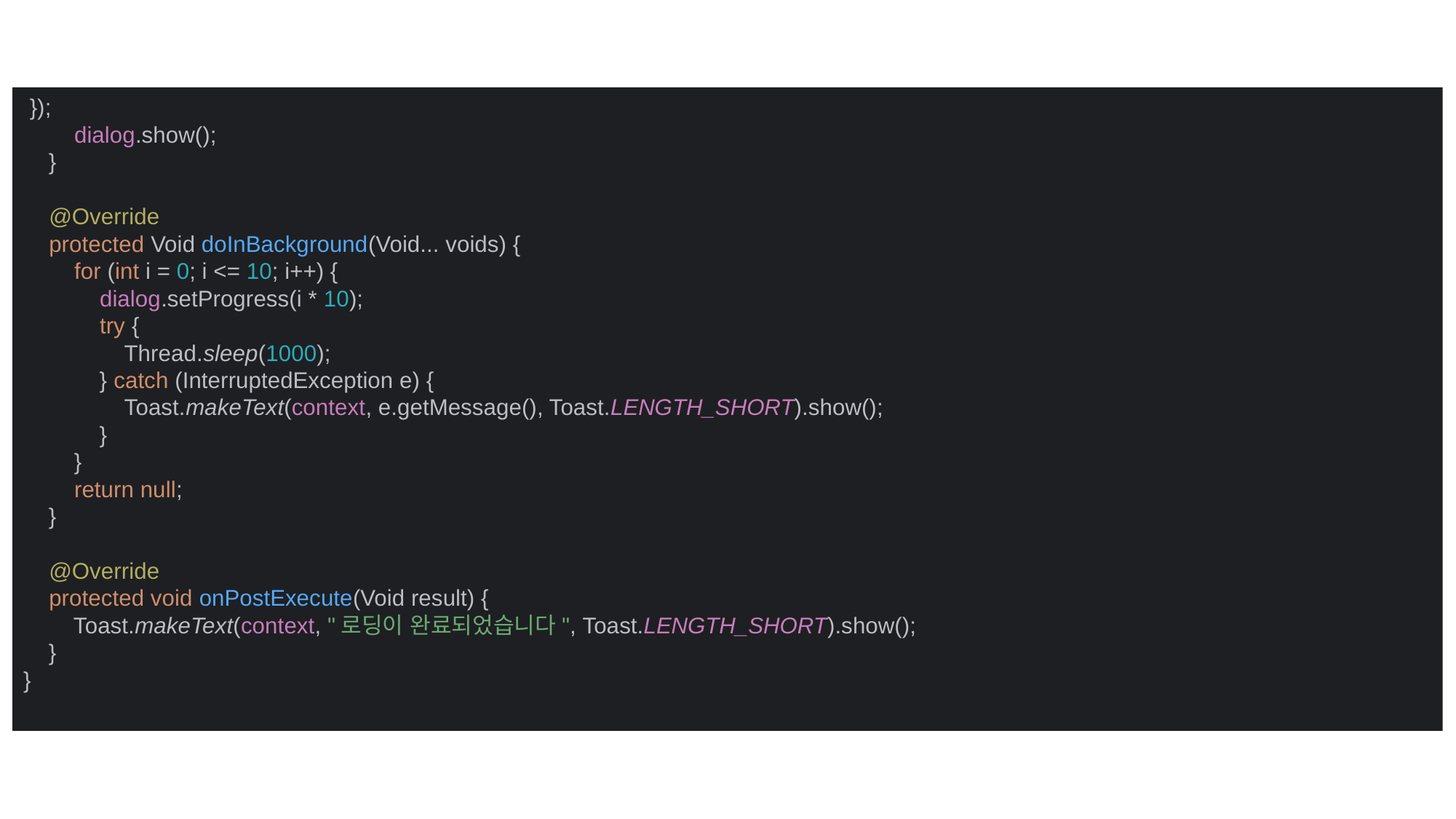

});
        dialog.show();
    }
    @Override
    protected Void doInBackground(Void... voids) {
        for (int i = 0; i <= 10; i++) {
            dialog.setProgress(i * 10);
            try {
                Thread.sleep(1000);
            } catch (InterruptedException e) {
                Toast.makeText(context, e.getMessage(), Toast.LENGTH_SHORT).show();
            }
        }
        return null;
    }
    @Override
    protected void onPostExecute(Void result) {
        Toast.makeText(context, "로딩이 완료되었습니다", Toast.LENGTH_SHORT).show();
    }
}